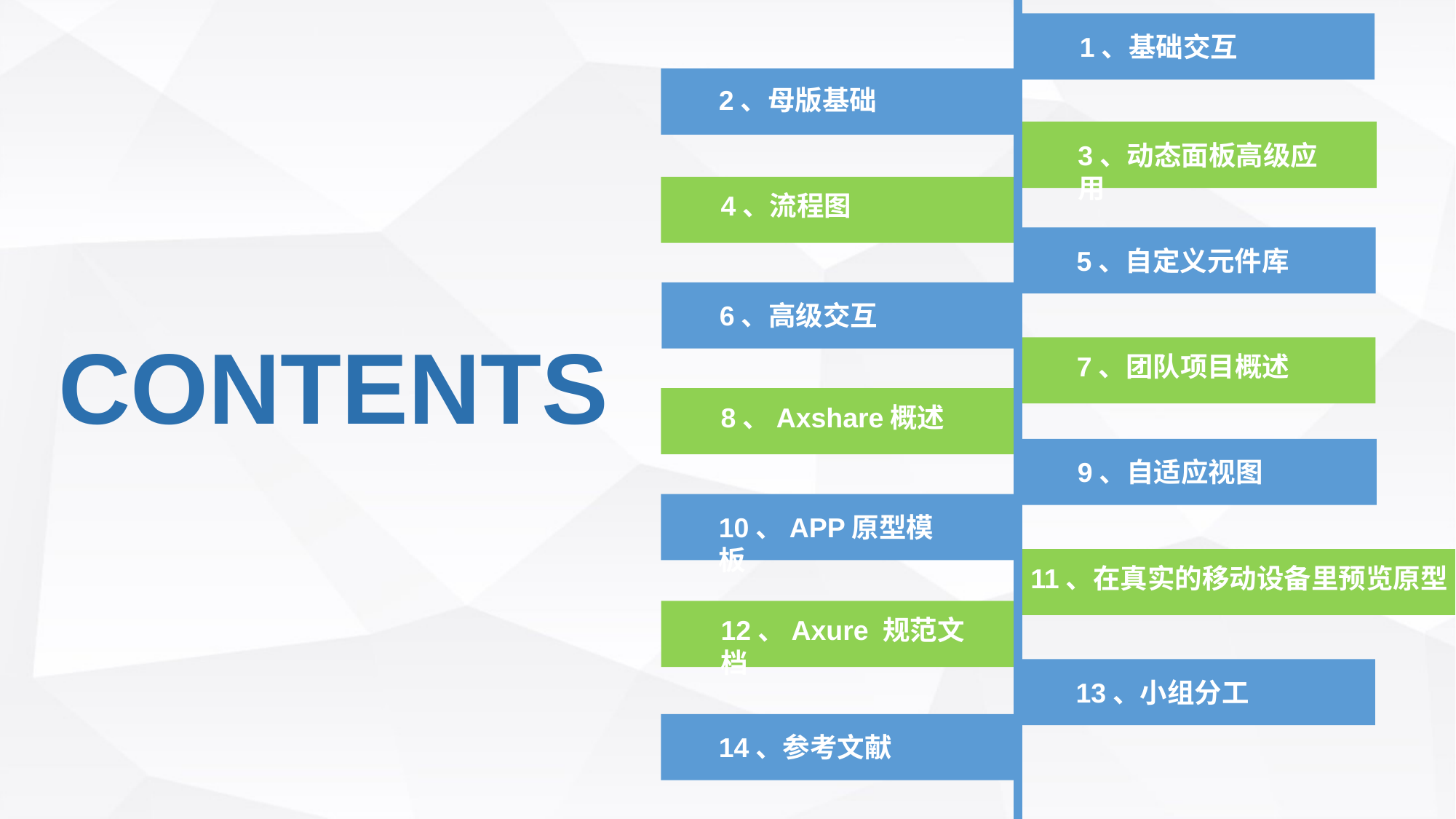

1、基础交互

2、母版基础

3、动态面板高级应用

4、流程图

5、自定义元件库

6、高级交互

7、团队项目概述

8、Axshare概述

9、自适应视图

10、APP原型模板

11、在真实的移动设备里预览原型

12、Axure 规范文档

13、小组分工

14、参考文献
CONTENTS